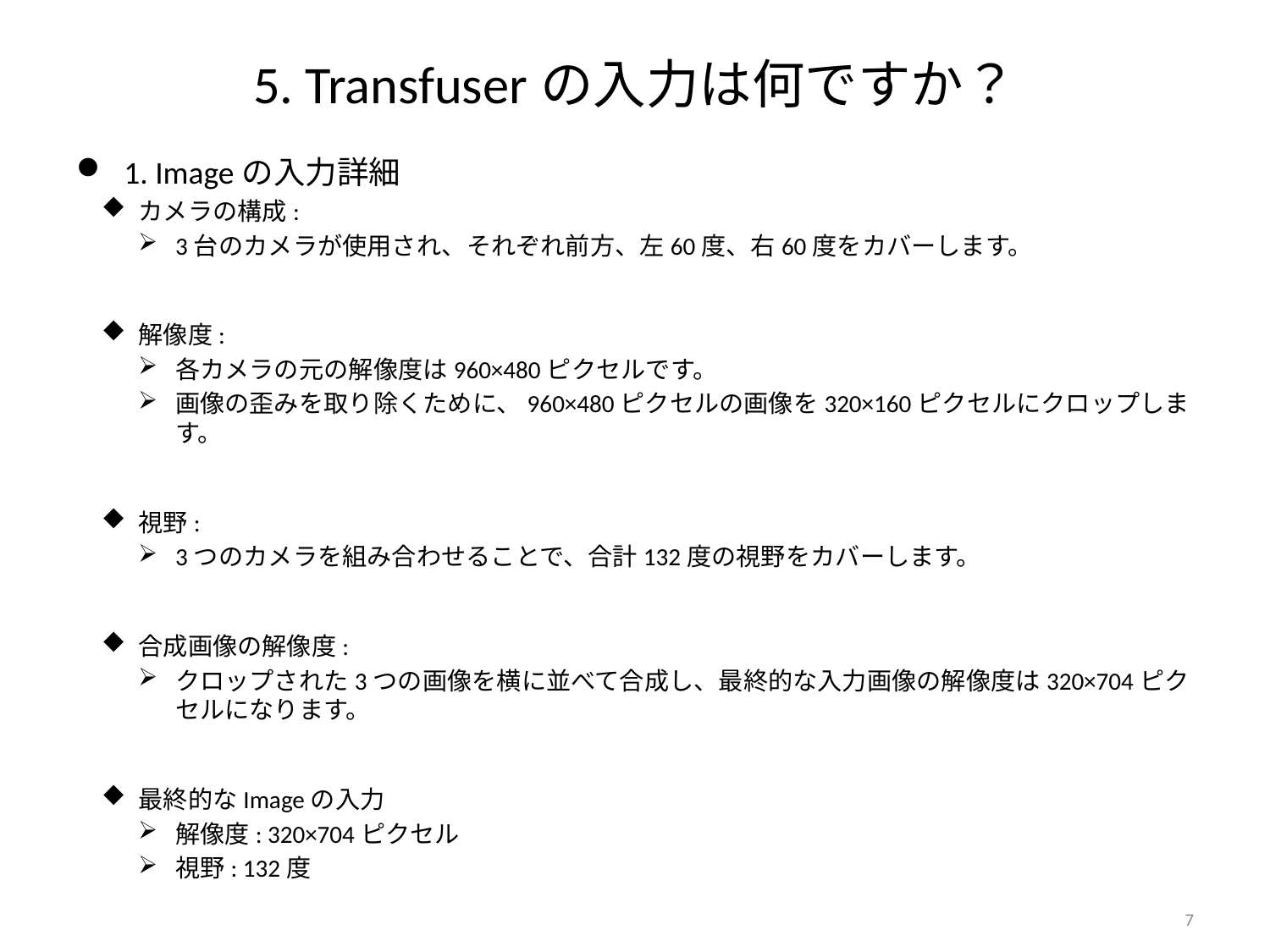

# 5. Transfuserの入力は何ですか？
1. Imageの入力詳細
カメラの構成:
3台のカメラが使用され、それぞれ前方、左60度、右60度をカバーします。

解像度:
各カメラの元の解像度は960×480ピクセルです。
画像の歪みを取り除くために、960×480ピクセルの画像を320×160ピクセルにクロップします。

視野:
3つのカメラを組み合わせることで、合計132度の視野をカバーします。

合成画像の解像度:
クロップされた3つの画像を横に並べて合成し、最終的な入力画像の解像度は320×704ピクセルになります。

最終的なImageの入力
解像度: 320×704ピクセル
視野: 132度
7